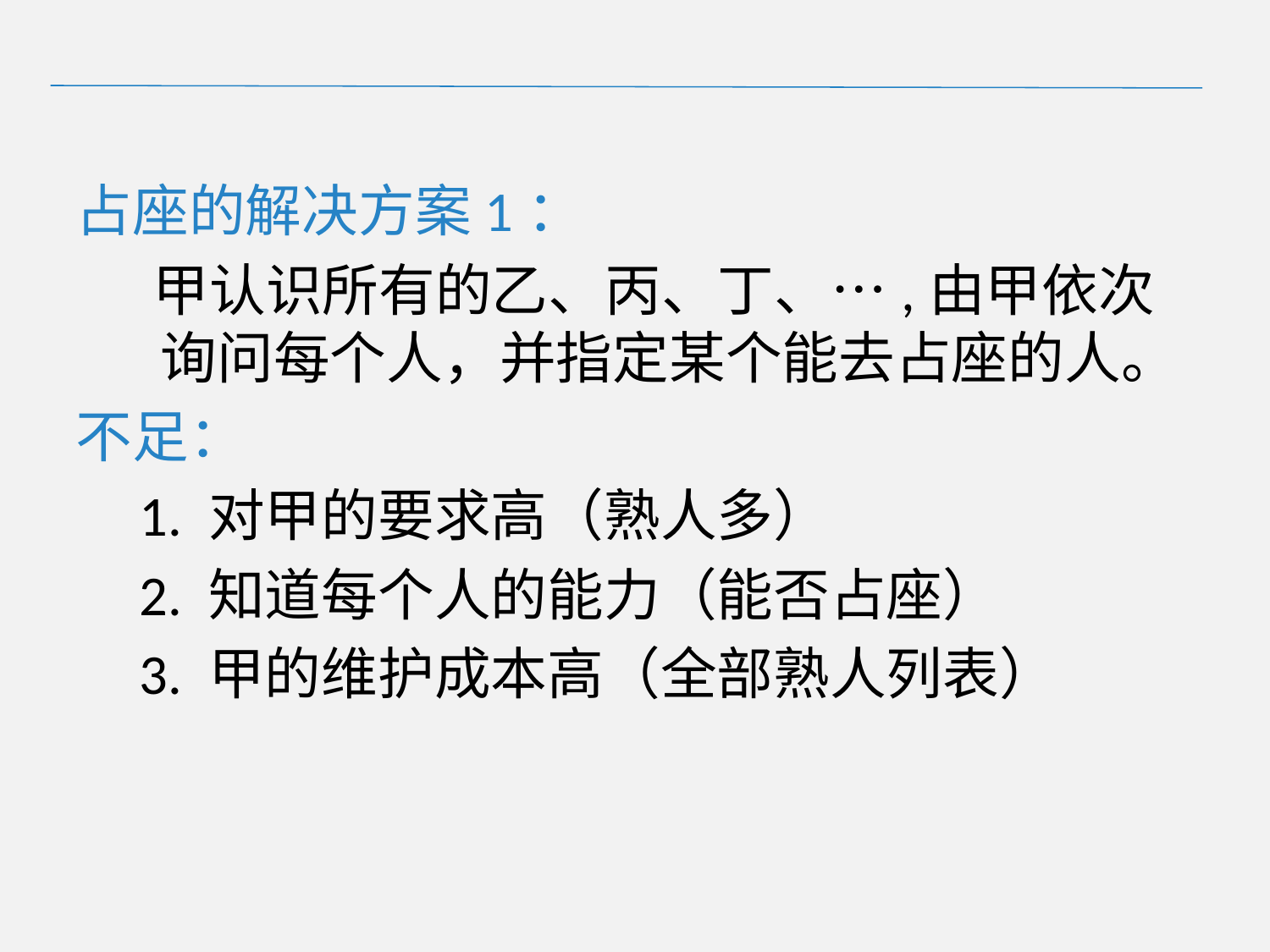

占座的解决方案1：
     甲认识所有的乙、丙、丁、…,由甲依次询问每个人，并指定某个能去占座的人。
不足：
     1. 对甲的要求高（熟人多）
     2. 知道每个人的能力（能否占座）
     3. 甲的维护成本高（全部熟人列表）